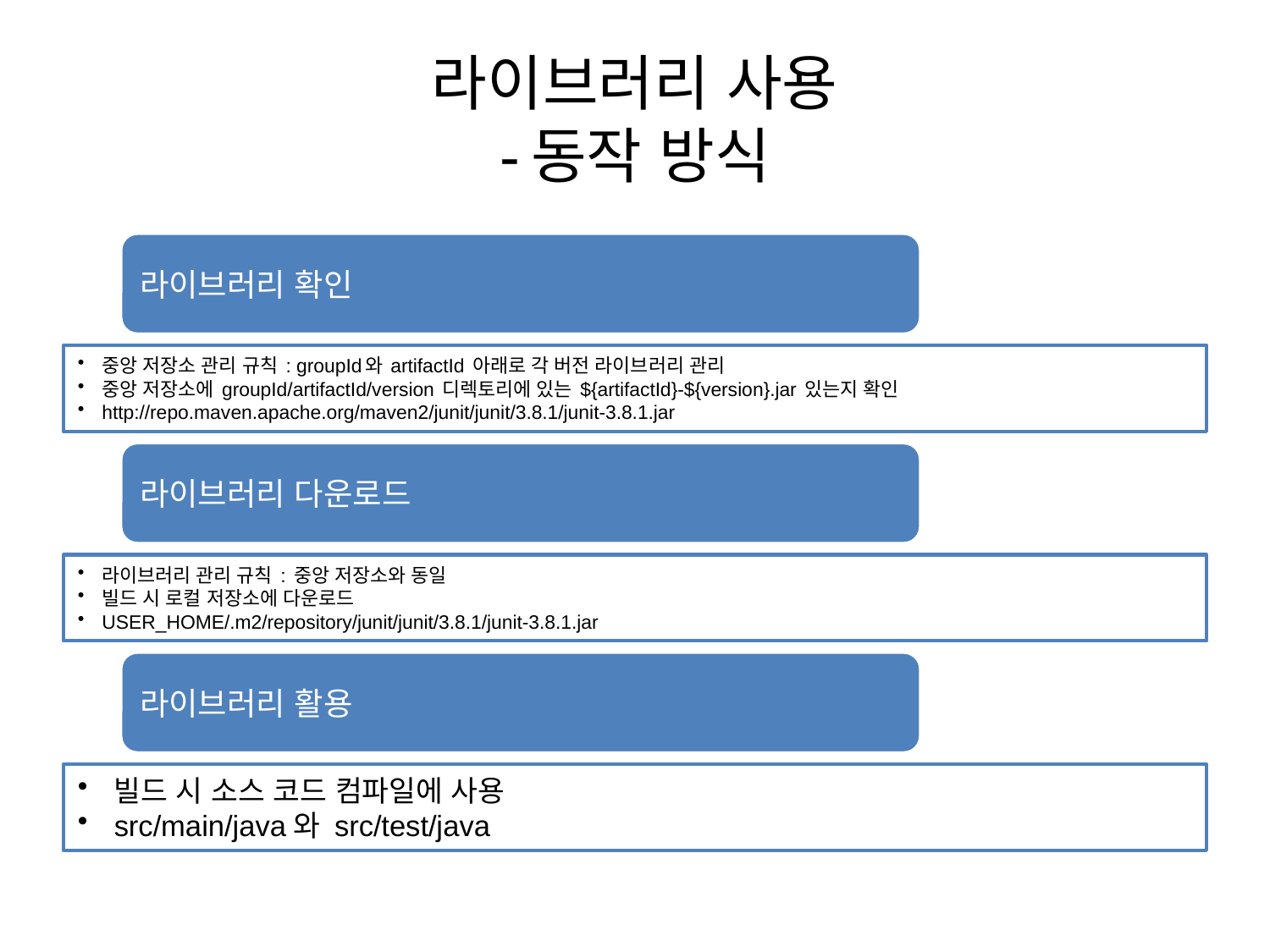

# 라이브러리 사용 -동작 방식
라이브러리 확인
중앙 저장소 관리 규칙 : groupId와 artifactId 아래로 각 버전 라이브러리 관리
중앙 저장소에 groupId/artifactId/version 디렉토리에 있는 ${artifactId}-${version}.jar 있는지 확인
http://repo.maven.apache.org/maven2/junit/junit/3.8.1/junit-3.8.1.jar
라이브러리 다운로드
라이브러리 관리 규칙 : 중앙 저장소와 동일
빌드 시 로컬 저장소에 다운로드
USER_HOME/.m2/repository/junit/junit/3.8.1/junit-3.8.1.jar
라이브러리 활용
빌드 시 소스 코드 컴파일에 사용
src/main/java와 src/test/java